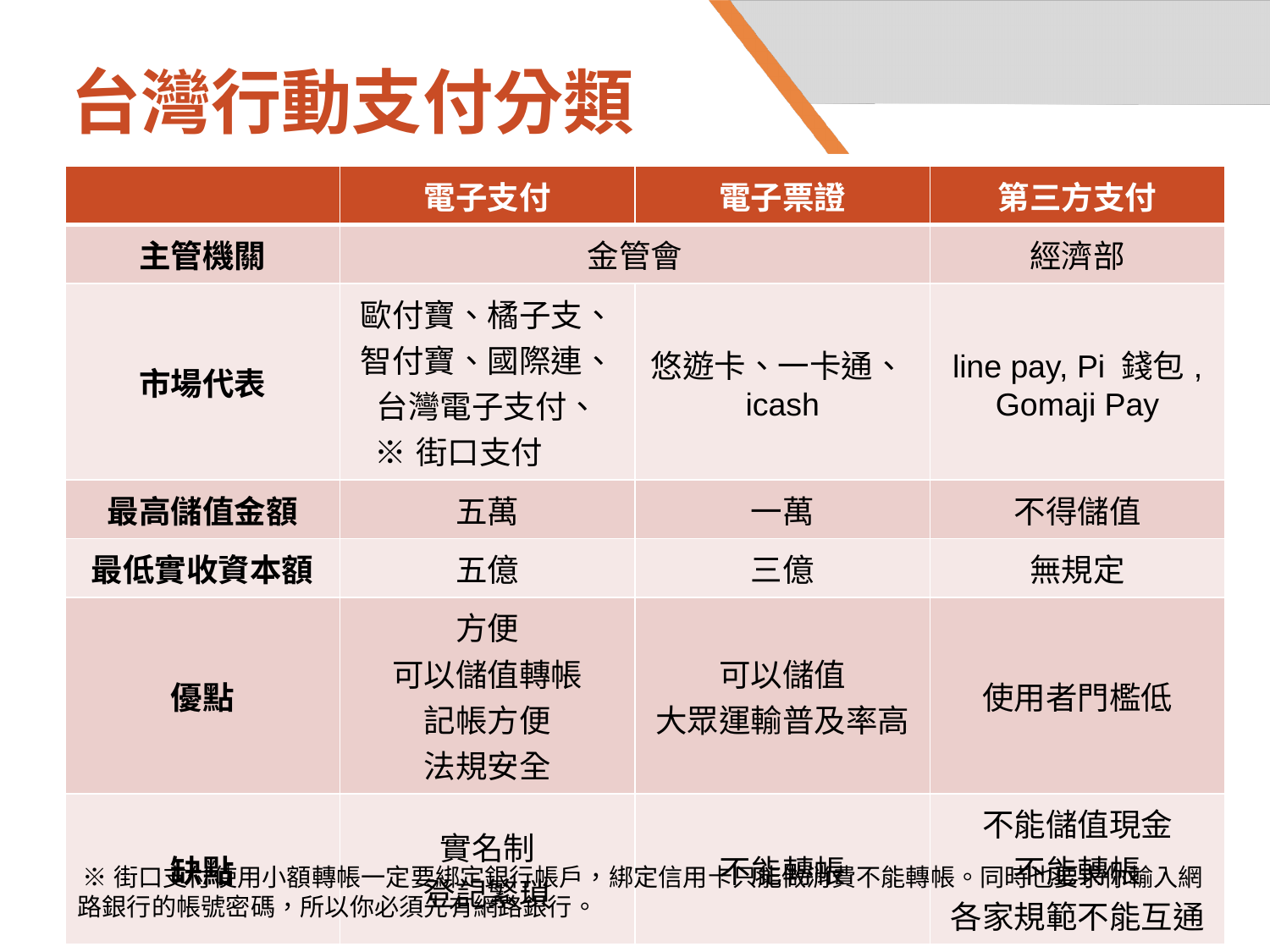

# 台灣行動支付分類
|  | 電子支付 | 電子票證 | 第三方支付 |
| --- | --- | --- | --- |
| 主管機關 | 金管會 |  | 經濟部 |
| 市場代表 | 歐付寶、橘子支、智付寶、國際連、台灣電子支付、 ※街口支付 | 悠遊卡、一卡通、icash | line pay, Pi 錢包, Gomaji Pay |
| 最高儲值金額 | 五萬 | 一萬 | 不得儲值 |
| 最低實收資本額 | 五億 | 三億 | 無規定 |
| 優點 | 方便 可以儲值轉帳 記帳方便 法規安全 | 可以儲值 大眾運輸普及率高 | 使用者門檻低 |
| 缺點 | 實名制 登記繁瑣 | 不能轉帳 | 不能儲值現金 不能轉帳 各家規範不能互通 |
 ※街口支付使用小額轉帳一定要綁定銀行帳戶，綁定信用卡只能做消費不能轉帳。同時也要求你輸入網路銀行的帳號密碼，所以你必須先有網路銀行。